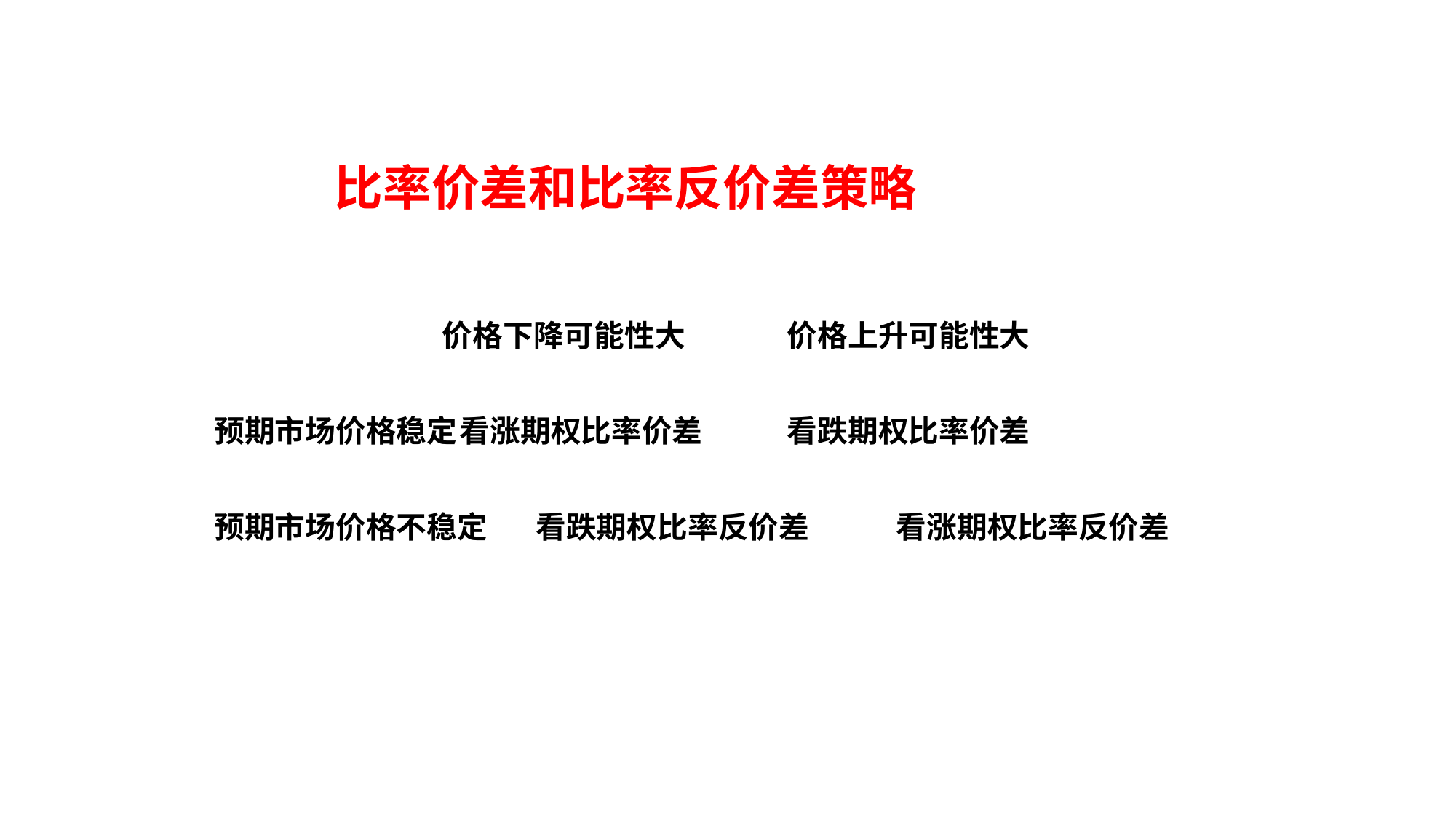

比率价差和比率反价差策略
    	                            价格下降可能性大   	价格上升可能性大

预期市场价格稳定	看涨期权比率价差	看跌期权比率价差

预期市场价格不稳定       看跌期权比率反价差	看涨期权比率反价差